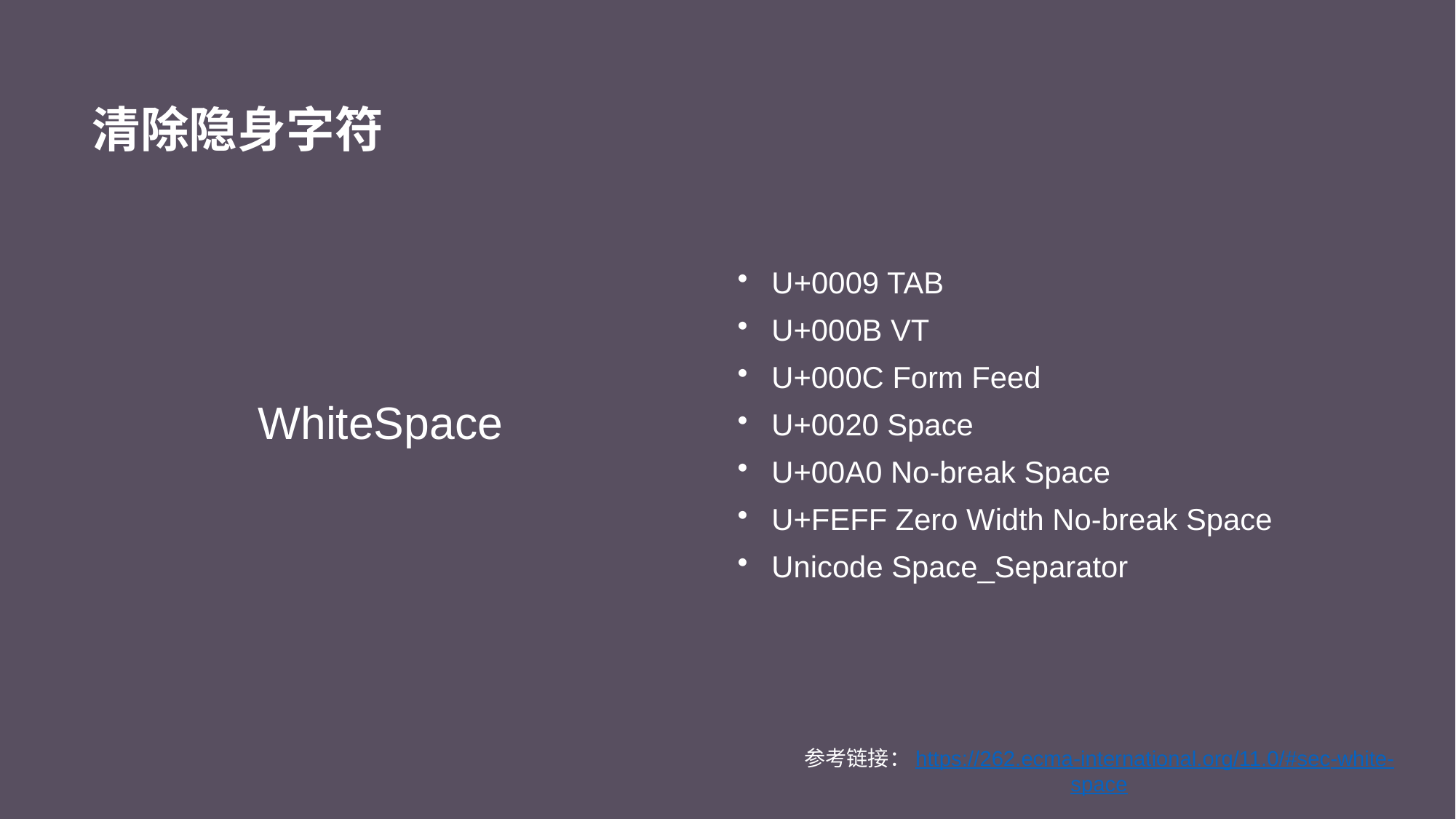

# 清除隐身字符
U+0009 TAB
U+000B VT
U+000C Form Feed
U+0020 Space
U+00A0 No-break Space
U+FEFF Zero Width No-break Space
Unicode Space_Separator

WhiteSpace
参考链接：https://262.ecma-international.org/11.0/#sec-white-space